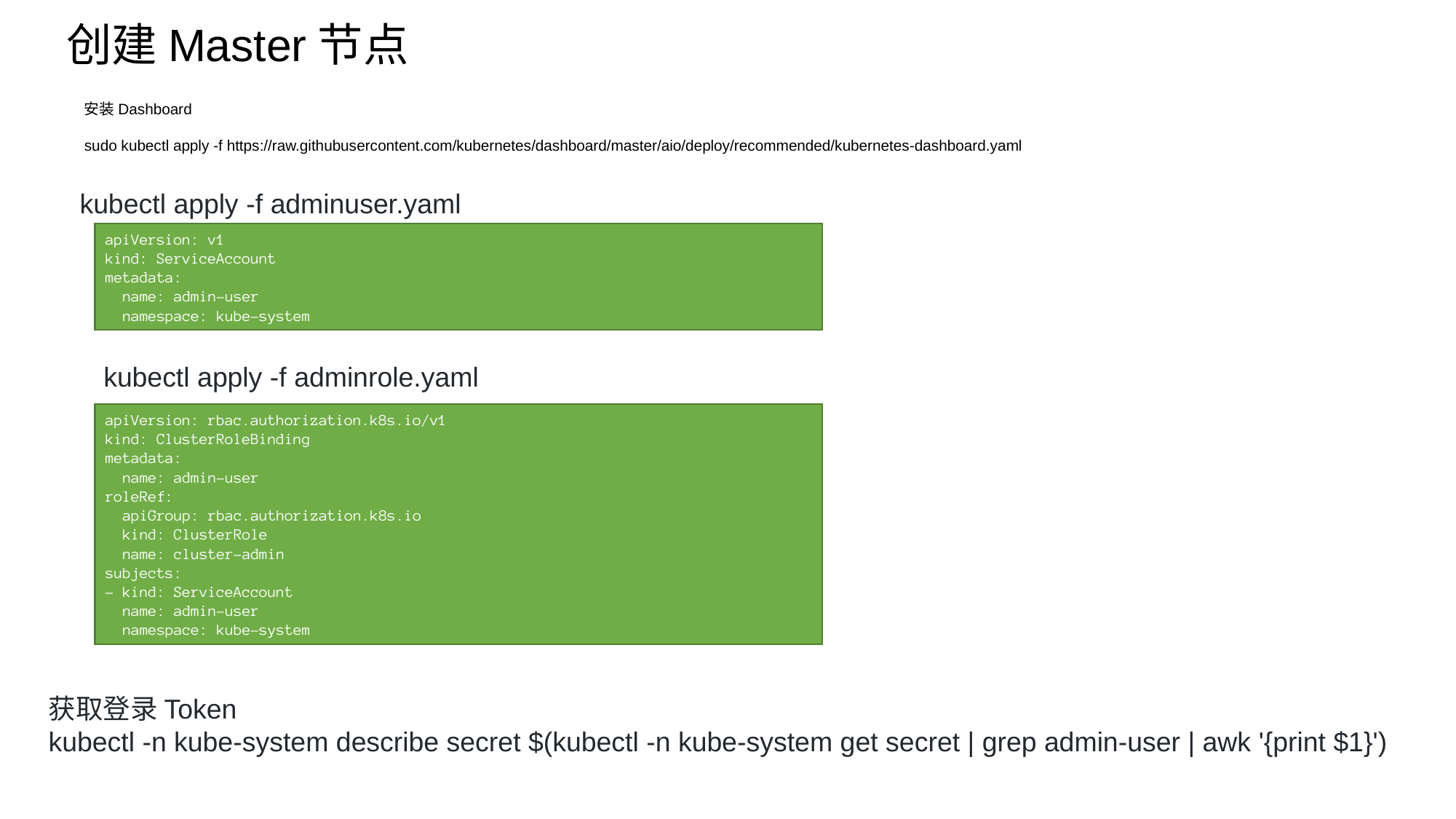

创建Master节点
安装Dashboard

sudo kubectl apply -f https://raw.githubusercontent.com/kubernetes/dashboard/master/aio/deploy/recommended/kubernetes-dashboard.yaml
kubectl apply -f adminuser.yaml
apiVersion: v1
kind: ServiceAccount
metadata:
  name: admin-user
  namespace: kube-system
kubectl apply -f adminrole.yaml
apiVersion: rbac.authorization.k8s.io/v1
kind: ClusterRoleBinding
metadata:
  name: admin-user
roleRef:
  apiGroup: rbac.authorization.k8s.io
  kind: ClusterRole
  name: cluster-admin
subjects:
- kind: ServiceAccount
  name: admin-user
  namespace: kube-system
获取登录Token
kubectl -n kube-system describe secret $(kubectl -n kube-system get secret | grep admin-user | awk '{print $1}')